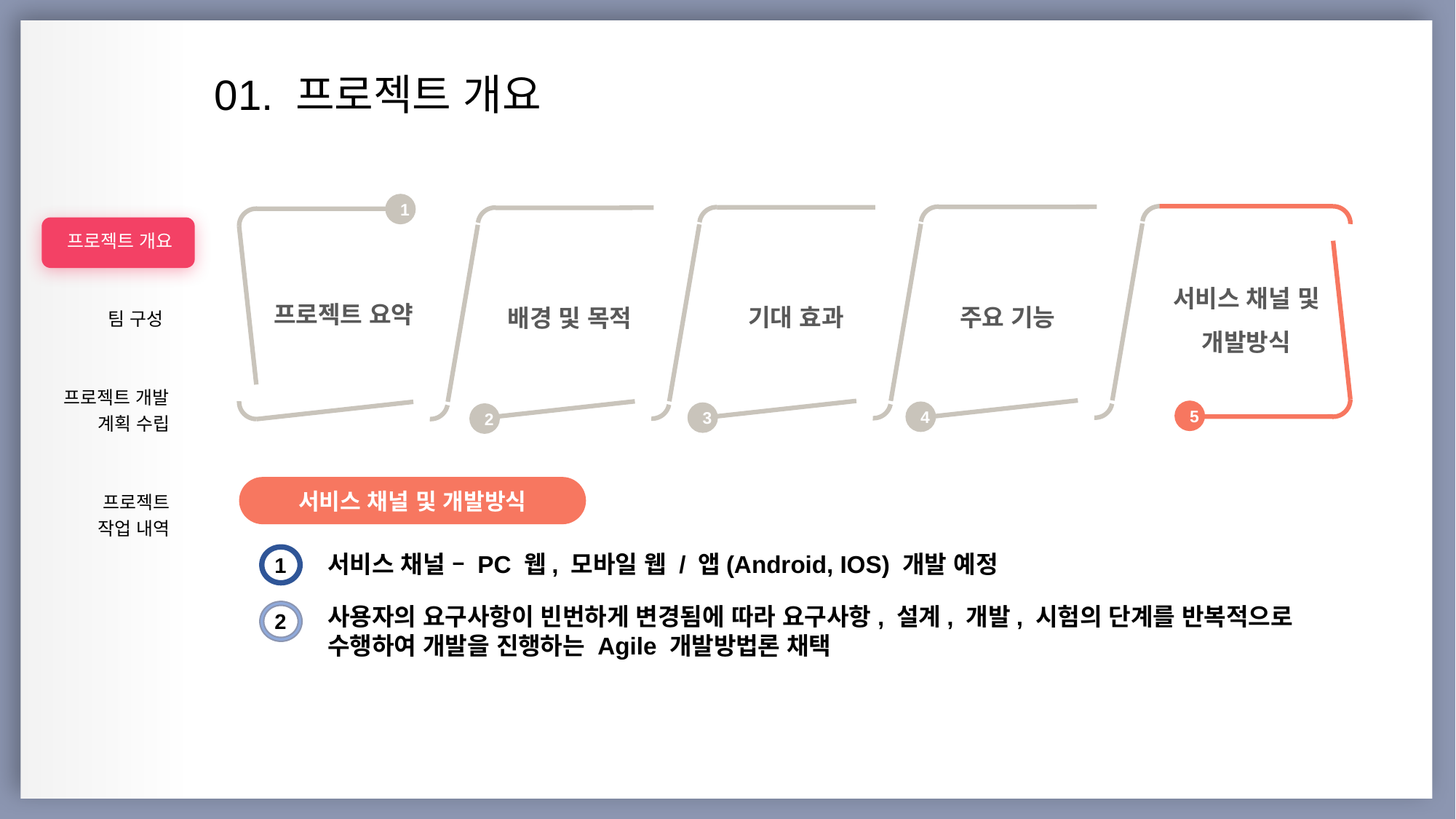

01. 프로젝트 개요
|  |
| --- |
| 프로젝트 개요 |
| 팀 구성 |
| 프로젝트 개발 계획 수립 |
| 프로젝트 작업 내역 |
|  |
|  |
|  |
|  |
1

서비스 채널 및 개발방식
프로젝트 요약
기대 효과
주요 기능
배경 및 목적
5
4
3
2
서비스 채널 및 개발방식
서비스 채널 – PC 웹, 모바일 웹 / 앱(Android, IOS) 개발 예정

1
사용자의 요구사항이 빈번하게 변경됨에 따라 요구사항, 설계, 개발, 시험의 단계를 반복적으로 수행하여 개발을 진행하는 Agile 개발방법론 채택

2